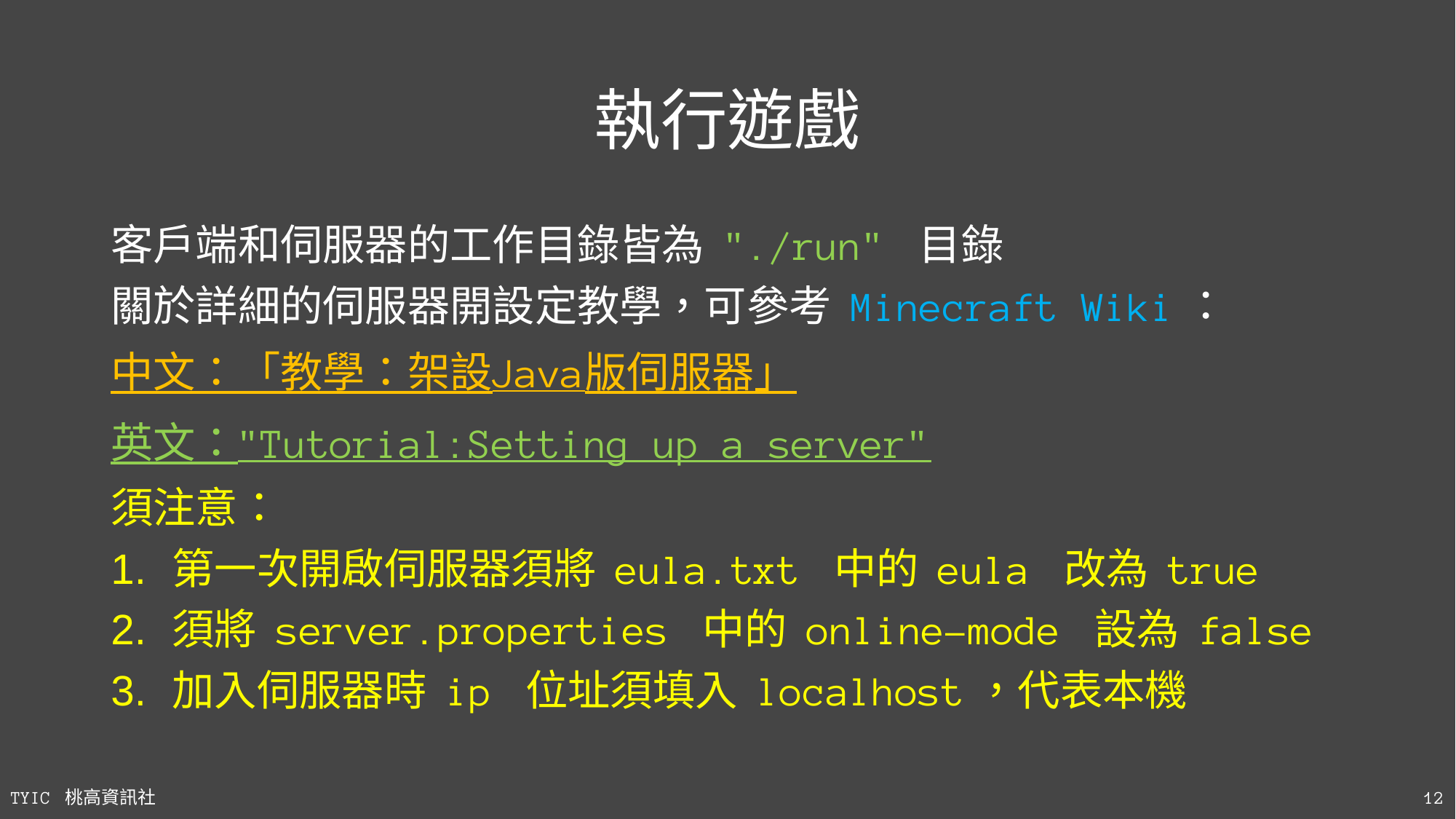

# 執行遊戲
客戶端和伺服器的工作目錄皆為 "./run" 目錄
關於詳細的伺服器開設定教學，可參考 Minecraft Wiki：
中文：「教學：架設Java版伺服器」
英文："Tutorial:Setting up a server"
須注意：
第一次開啟伺服器須將 eula.txt 中的 eula 改為 true
須將 server.properties 中的 online-mode 設為 false
加入伺服器時 ip 位址須填入 localhost，代表本機